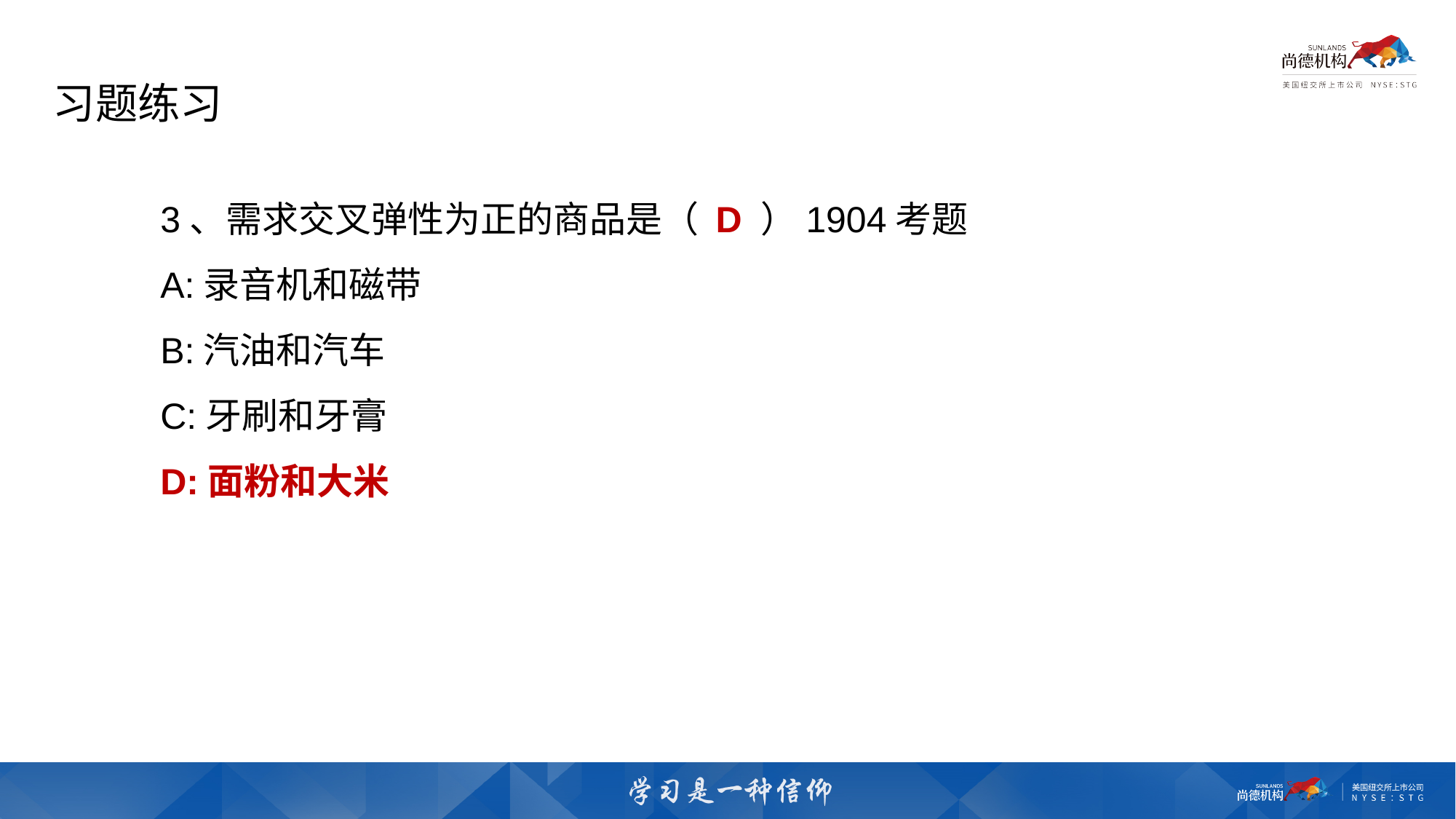

习题练习
3、需求交叉弹性为正的商品是（ D ）1904考题
A:录音机和磁带
B:汽油和汽车
C:牙刷和牙膏
D:面粉和大米